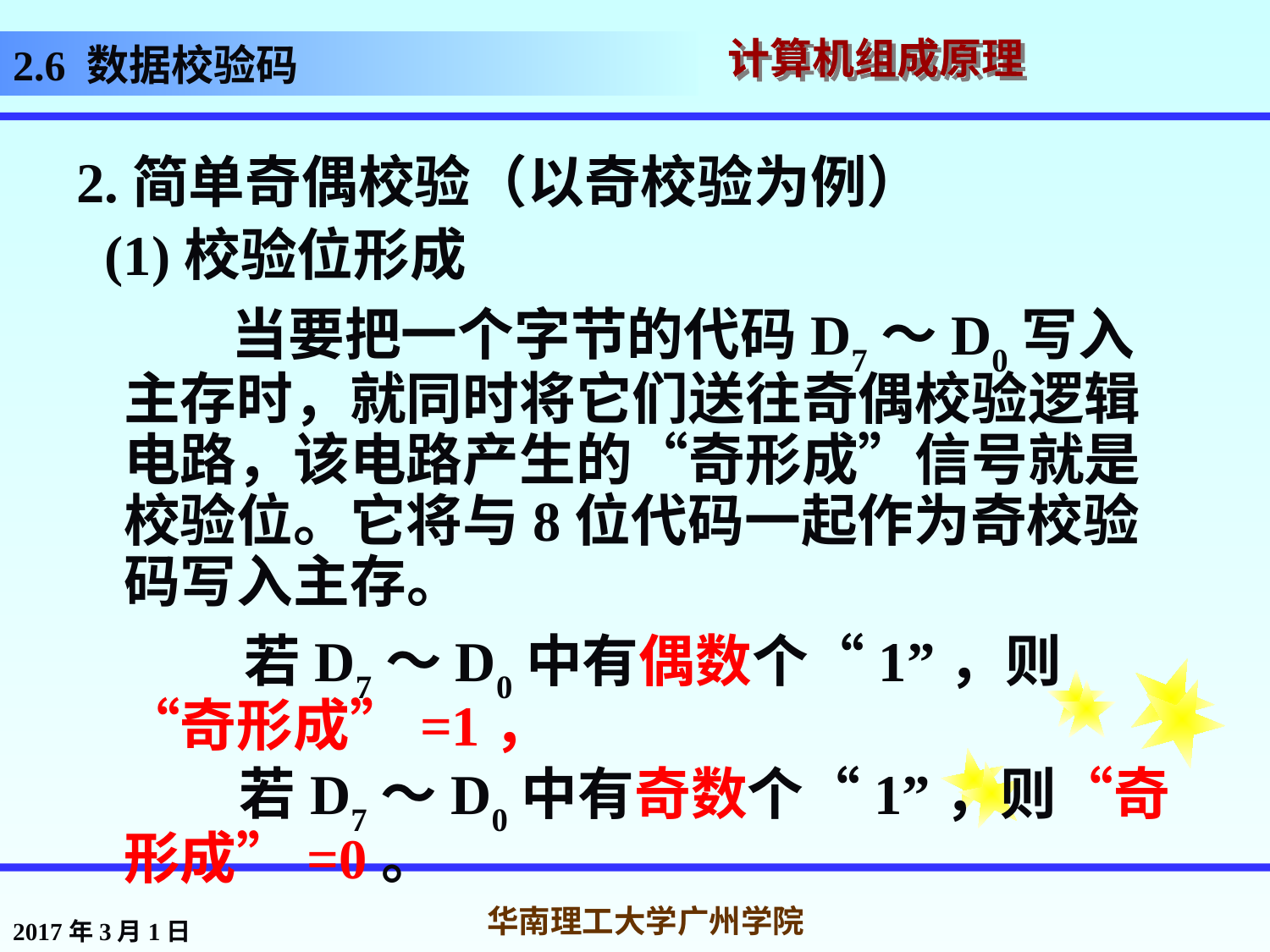

# 2.6 数据校验码
2.简单奇偶校验（以奇校验为例）
  (1)校验位形成
           当要把一个字节的代码D7～D0写入主存时，就同时将它们送往奇偶校验逻辑电路，该电路产生的“奇形成”信号就是校验位。它将与8位代码一起作为奇校验码写入主存。
            若D7～D0中有偶数个“1”，则“奇形成”=1，
         若D7～D0中有奇数个“1”，则“奇形成”=0。
2017年3月1日
华南理工大学广州学院